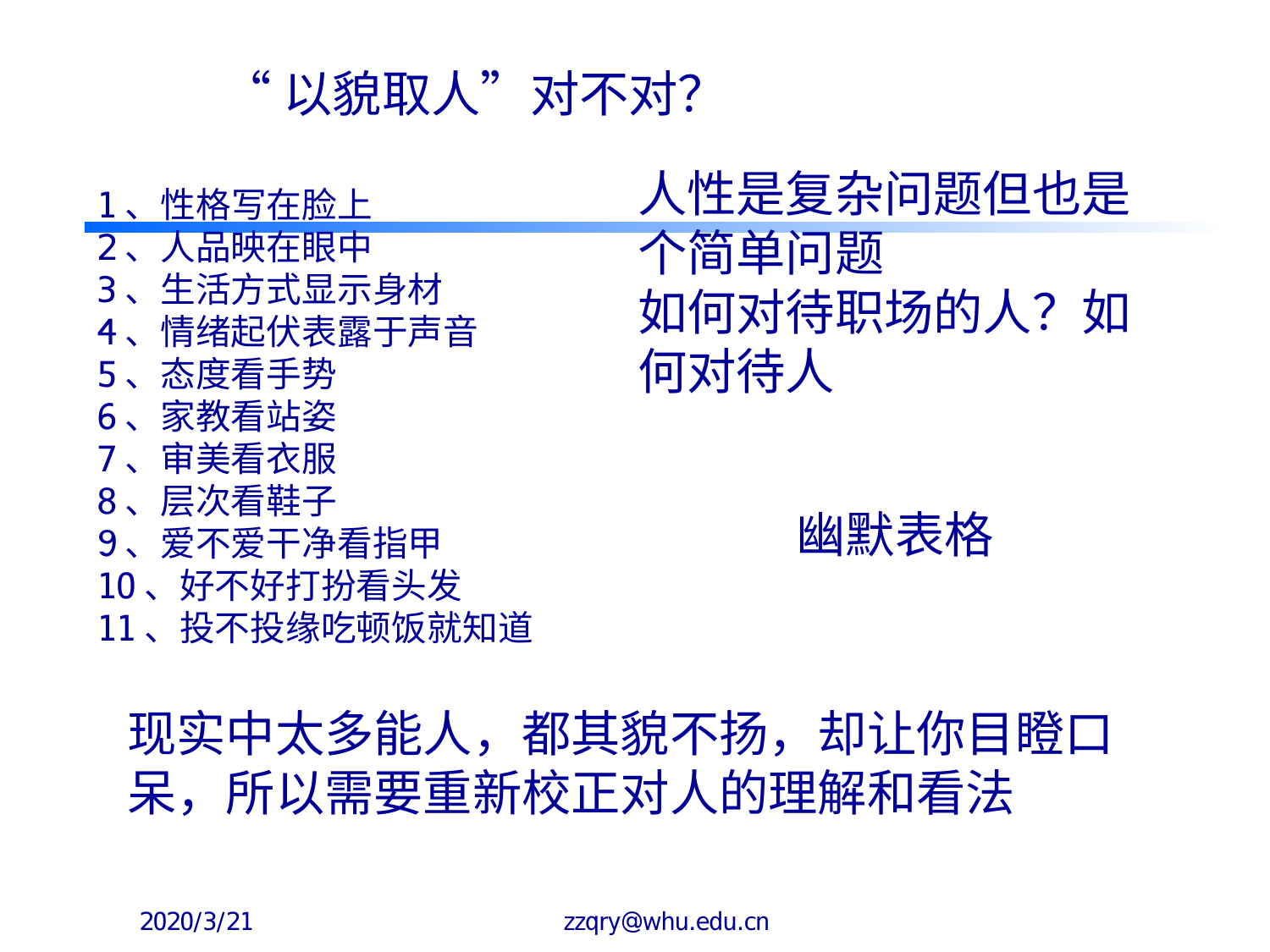

“以貌取人”对不对？
人性是复杂问题但也是个简单问题
如何对待职场的人？如何对待人
1、性格写在脸上
2、人品映在眼中
3、生活方式显示身材
4、情绪起伏表露于声音
5、态度看手势
6、家教看站姿
7、审美看衣服
8、层次看鞋子
9、爱不爱干净看指甲
10、好不好打扮看头发
11、投不投缘吃顿饭就知道
幽默表格
现实中太多能人，都其貌不扬，却让你目瞪口呆，所以需要重新校正对人的理解和看法
2020/3/21
zzqry@whu.edu.cn